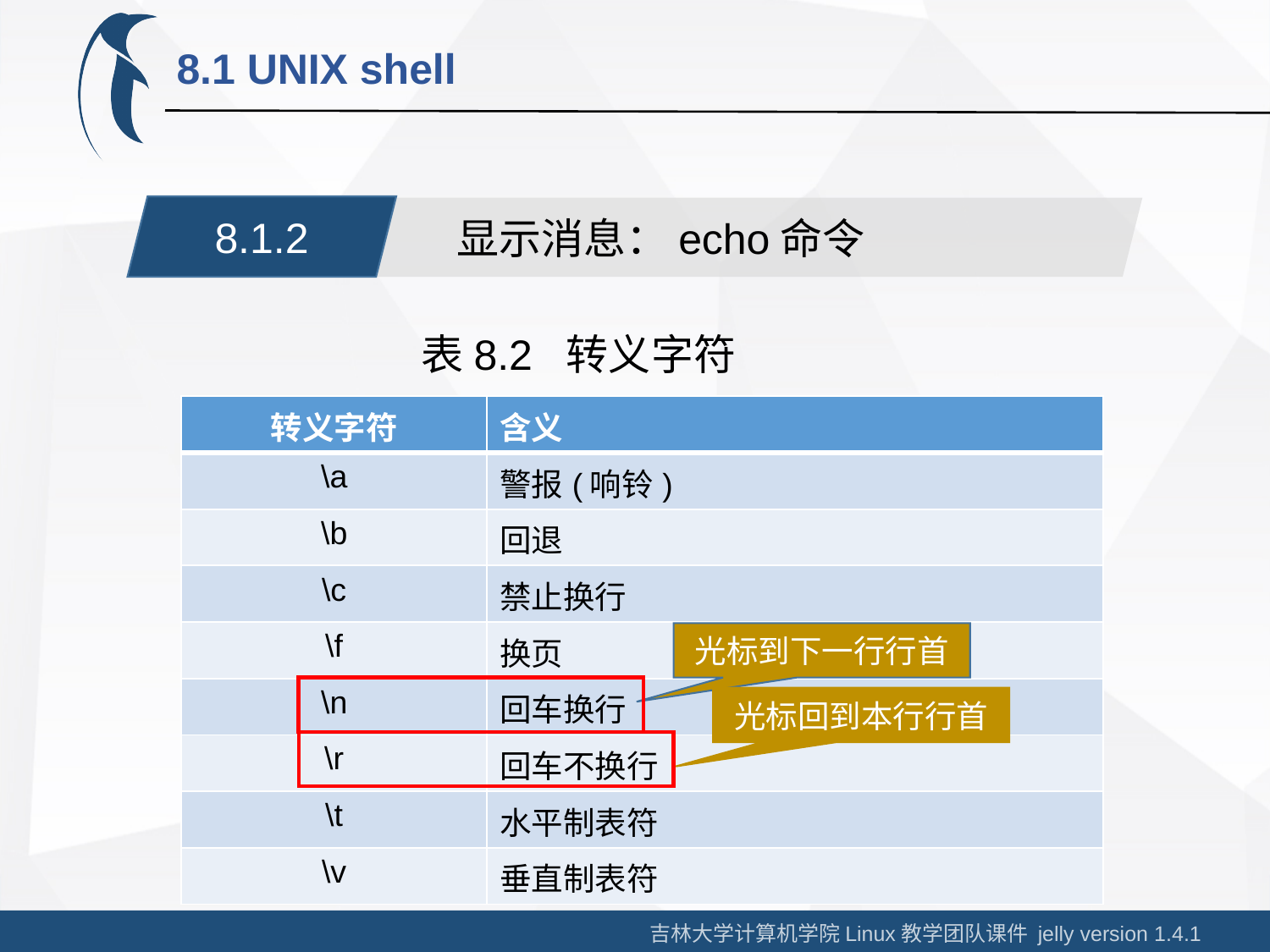

8.1 UNIX shell
8.1.2
显示消息：echo命令
表8.2  转义字符
| 转义字符 | 含义 |
| --- | --- |
| \a | 警报(响铃) |
| \b | 回退 |
| \c | 禁止换行 |
| \f | 换页 |
| \n | 回车换行 |
| \r | 回车不换行 |
| \t | 水平制表符 |
| \v | 垂直制表符 |
光标到下一行行首

光标回到本行行首